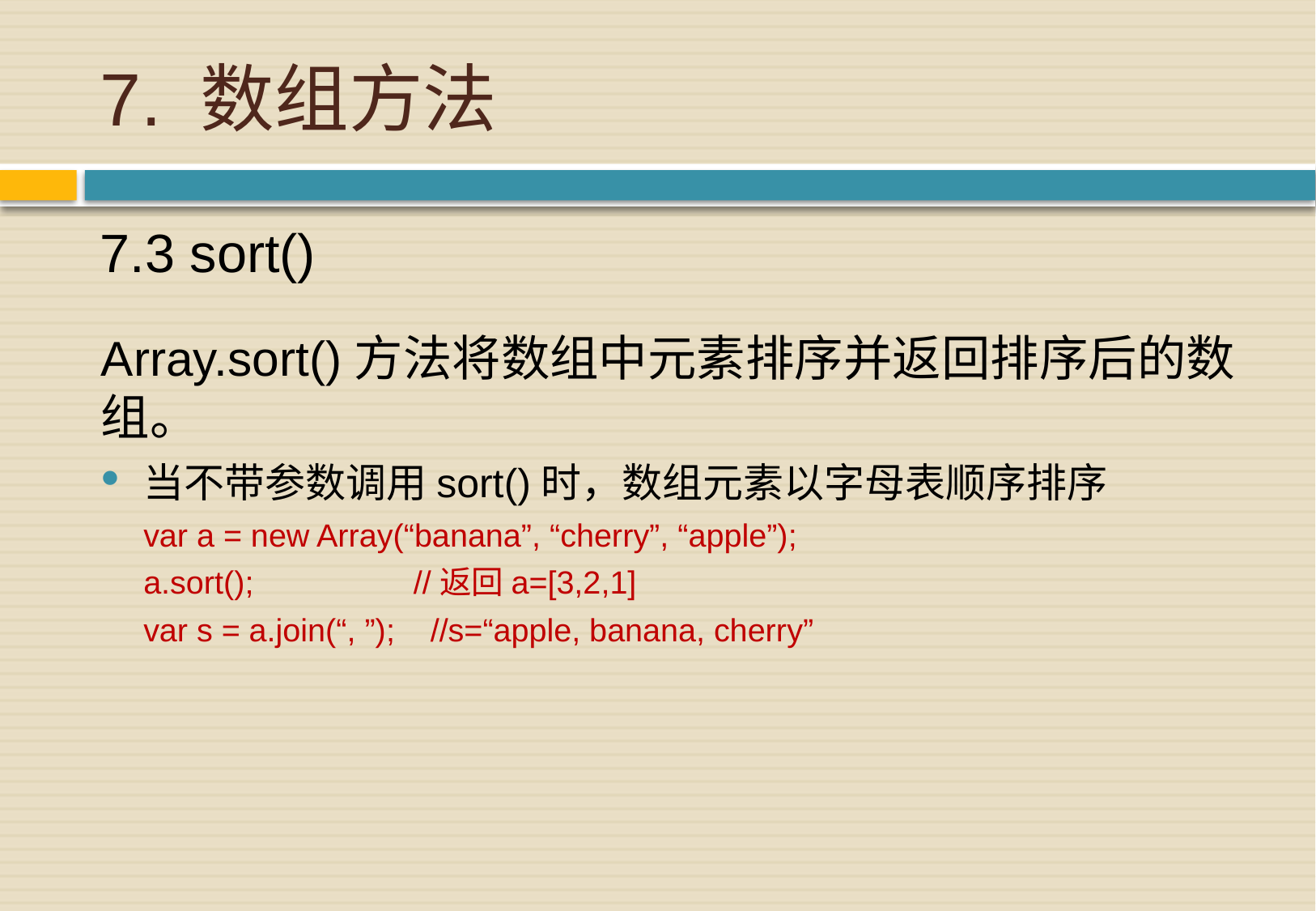

# 7. 数组方法
7.3 sort()
Array.sort()方法将数组中元素排序并返回排序后的数组。
当不带参数调用sort()时，数组元素以字母表顺序排序
var a = new Array(“banana”, “cherry”, “apple”);
a.sort();                  //返回a=[3,2,1]
var s = a.join(“, ”);    //s=“apple, banana, cherry”